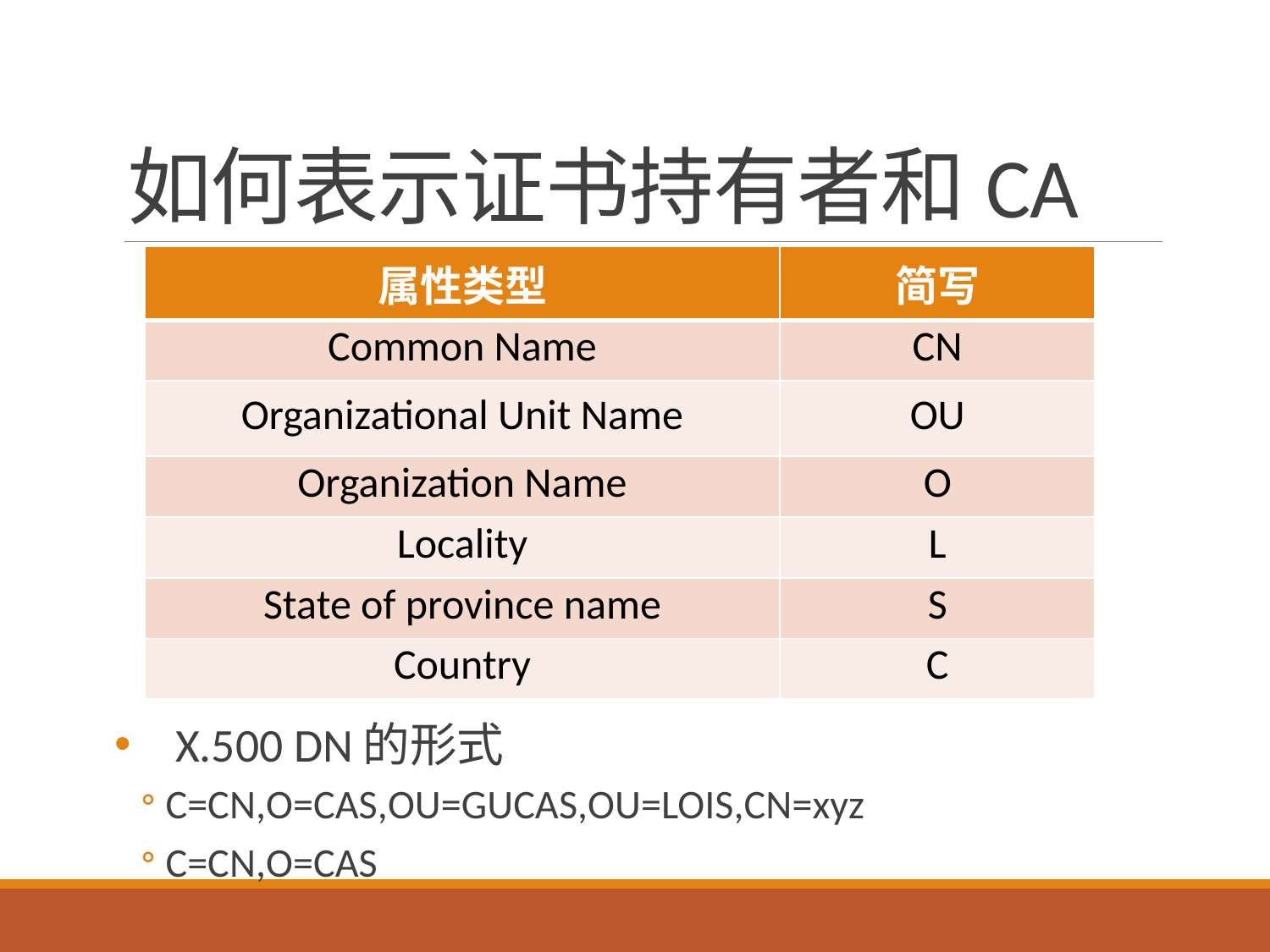

# 如何表示证书持有者和CA
| 属性类型 | 简写 |
| --- | --- |
| Common Name | CN |
| Organizational Unit Name | OU |
| Organization Name | O |
| Locality | L |
| State of province name | S |
| Country | C |

X.500 DN的形式
C=CN,O=CAS,OU=GUCAS,OU=LOIS,CN=xyz
C=CN,O=CAS

80